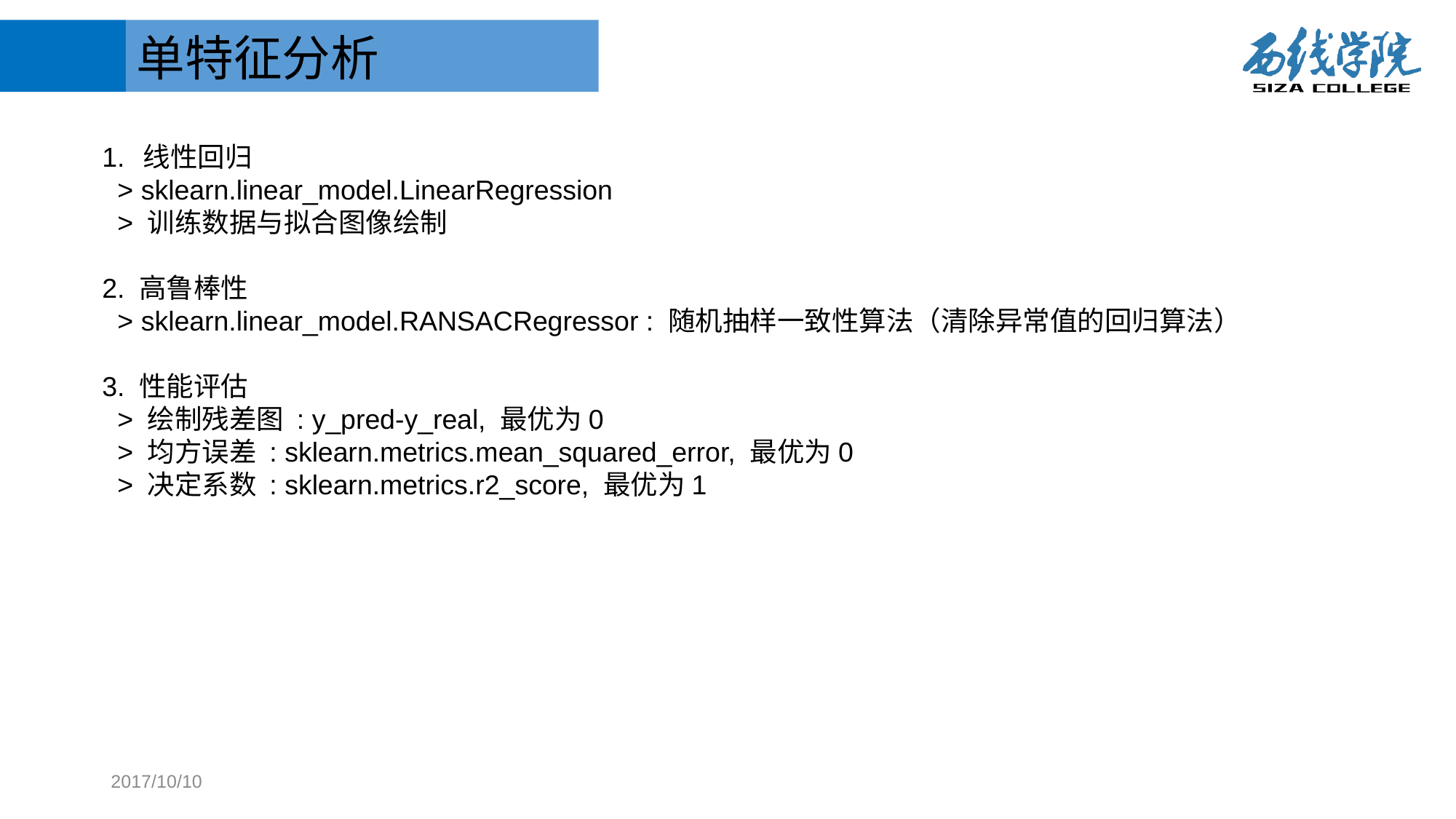

单特征分析
线性回归
  > sklearn.linear_model.LinearRegression
  > 训练数据与拟合图像绘制

2. 高鲁棒性
  > sklearn.linear_model.RANSACRegressor : 随机抽样一致性算法（清除异常值的回归算法）

3. 性能评估
  > 绘制残差图 : y_pred-y_real, 最优为0
  > 均方误差 : sklearn.metrics.mean_squared_error, 最优为0
  > 决定系数 : sklearn.metrics.r2_score, 最优为1

2017/10/10